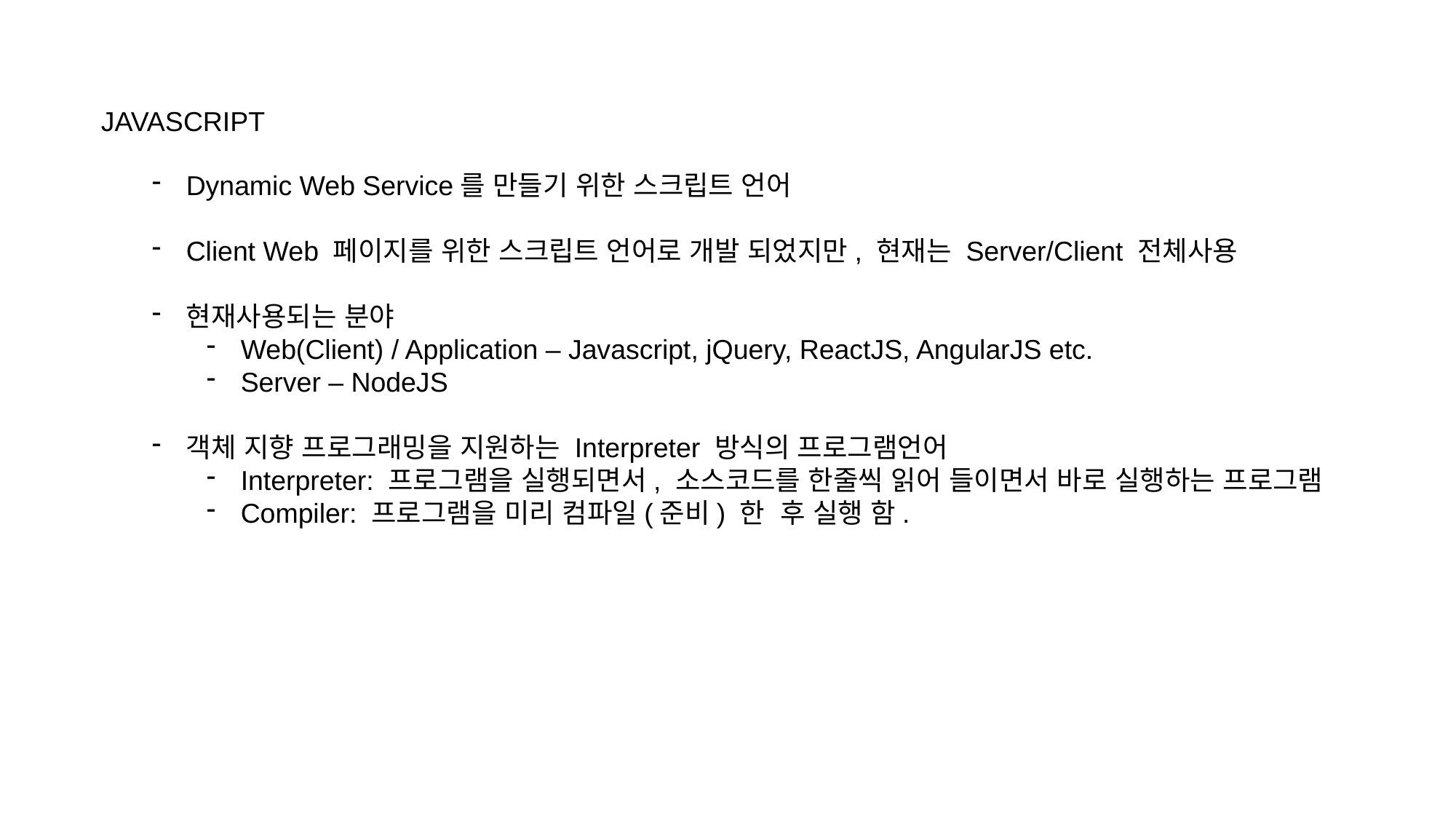

JAVASCRIPT
Dynamic Web Service를 만들기 위한 스크립트 언어

Client Web 페이지를 위한 스크립트 언어로 개발 되었지만, 현재는 Server/Client 전체사용

현재사용되는 분야
Web(Client) / Application – Javascript, jQuery, ReactJS, AngularJS etc.
Server – NodeJS

객체 지향 프로그래밍을 지원하는 Interpreter 방식의 프로그램언어
Interpreter: 프로그램을 실행되면서, 소스코드를 한줄씩 읽어 들이면서 바로 실행하는 프로그램
Compiler: 프로그램을 미리 컴파일(준비) 한  후 실행 함.